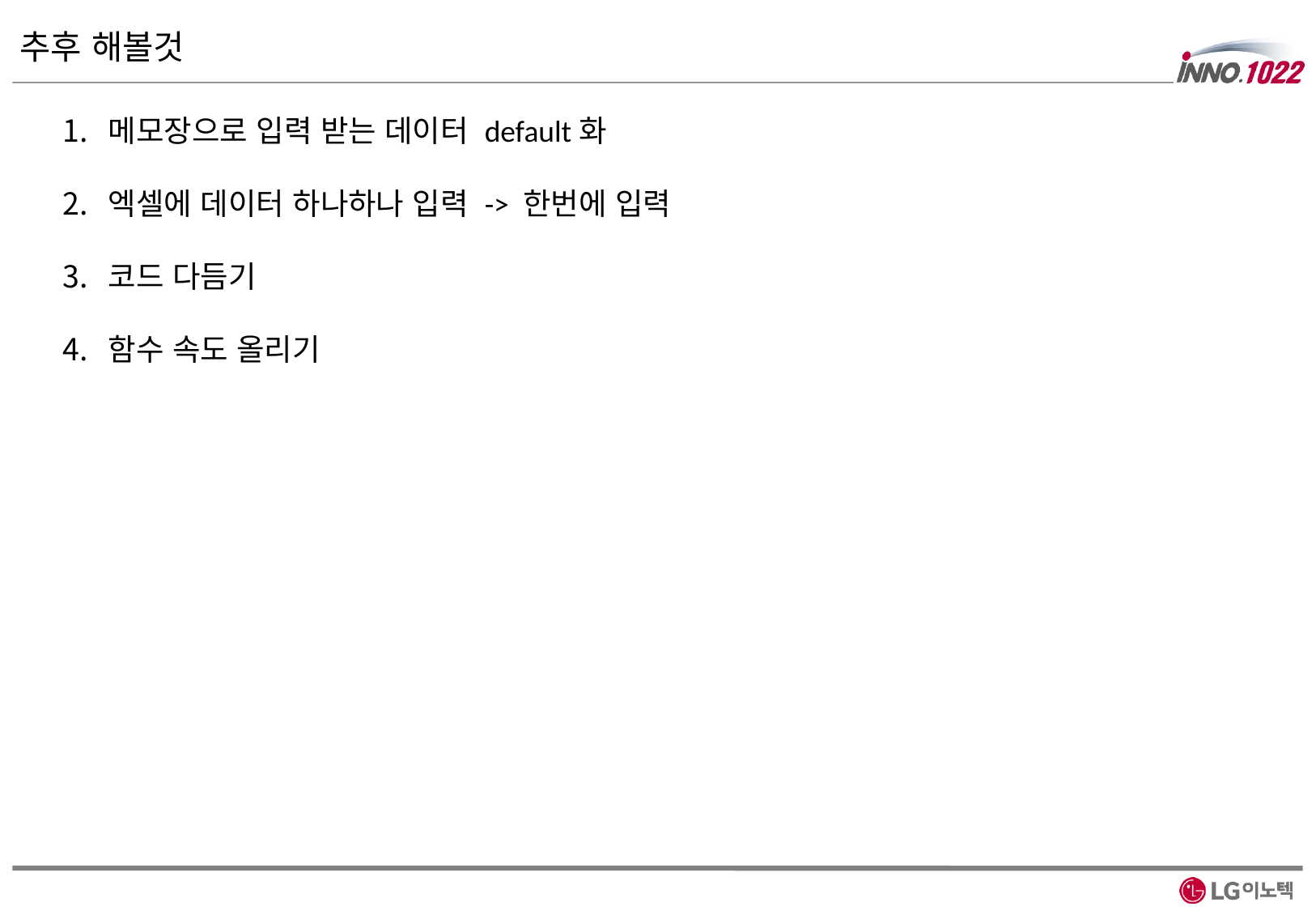

# 추후 해볼것

메모장으로 입력 받는 데이터 default화

엑셀에 데이터 하나하나 입력 -> 한번에 입력

코드 다듬기

함수 속도 올리기